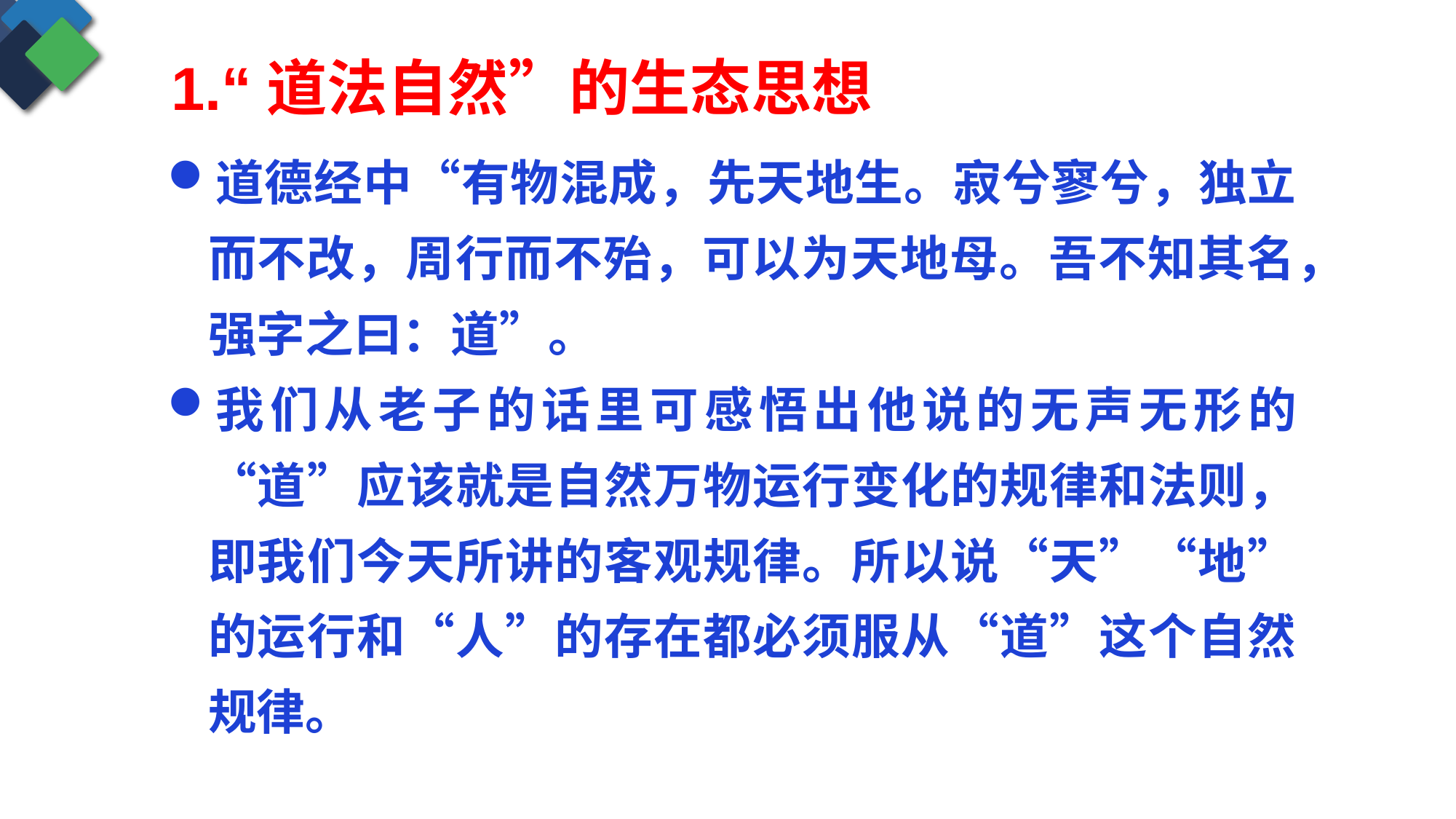

1.“道法自然”的生态思想
道德经中“有物混成，先天地生。寂兮寥兮，独立而不改，周行而不殆，可以为天地母。吾不知其名，强字之曰：道”。
我们从老子的话里可感悟出他说的无声无形的“道”应该就是自然万物运行变化的规律和法则，即我们今天所讲的客观规律。所以说“天”“地”的运行和“人”的存在都必须服从“道”这个自然规律。